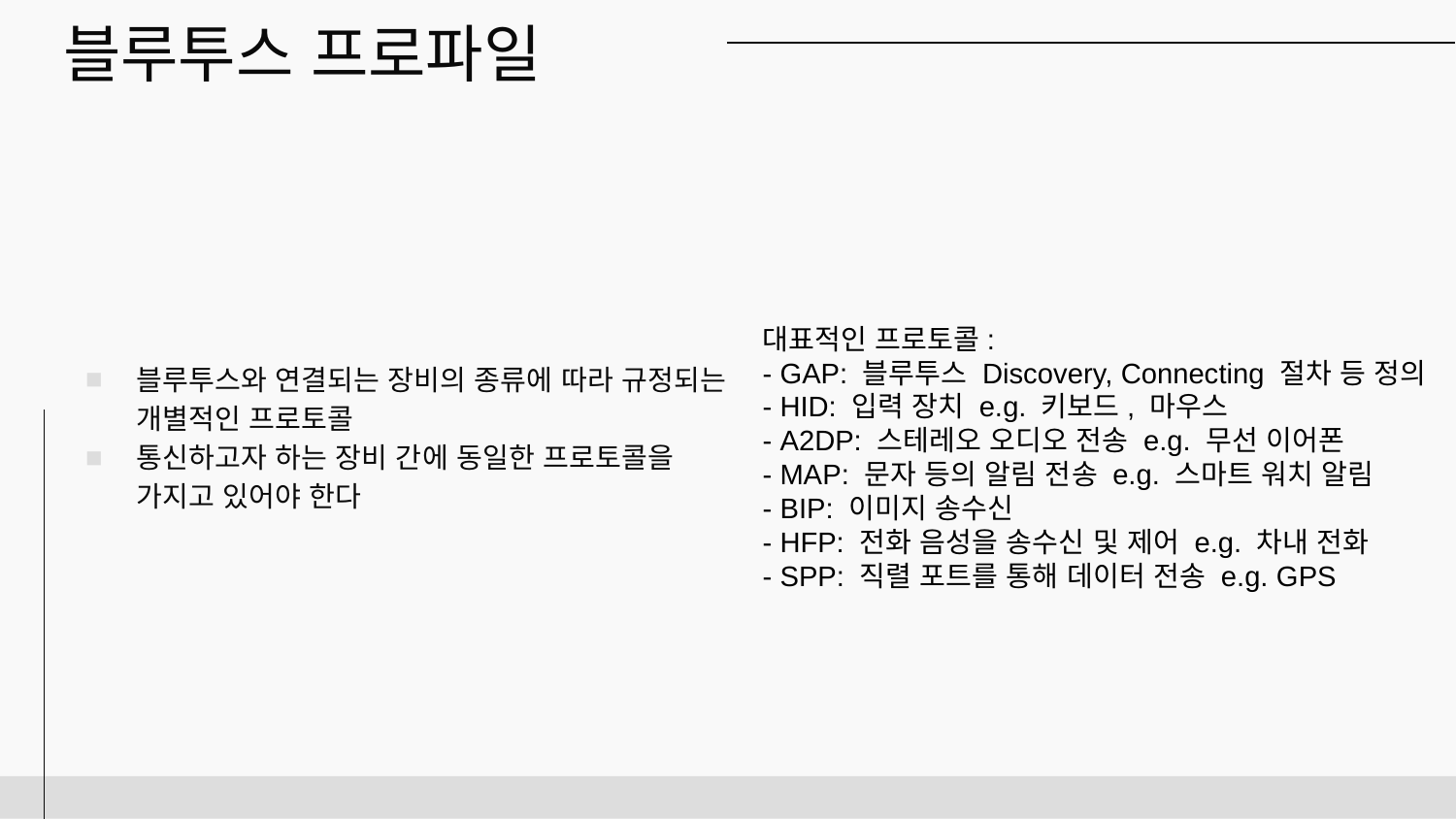

# 블루투스 프로파일

대표적인 프로토콜:
- GAP: 블루투스 Discovery, Connecting 절차 등 정의
- HID: 입력 장치 e.g. 키보드, 마우스
- A2DP: 스테레오 오디오 전송 e.g. 무선 이어폰
- MAP: 문자 등의 알림 전송 e.g. 스마트 워치 알림
- BIP: 이미지 송수신
- HFP: 전화 음성을 송수신 및 제어 e.g. 차내 전화
- SPP: 직렬 포트를 통해 데이터 전송 e.g. GPS
블루투스와 연결되는 장비의 종류에 따라 규정되는 개별적인 프로토콜
통신하고자 하는 장비 간에 동일한 프로토콜을 가지고 있어야 한다